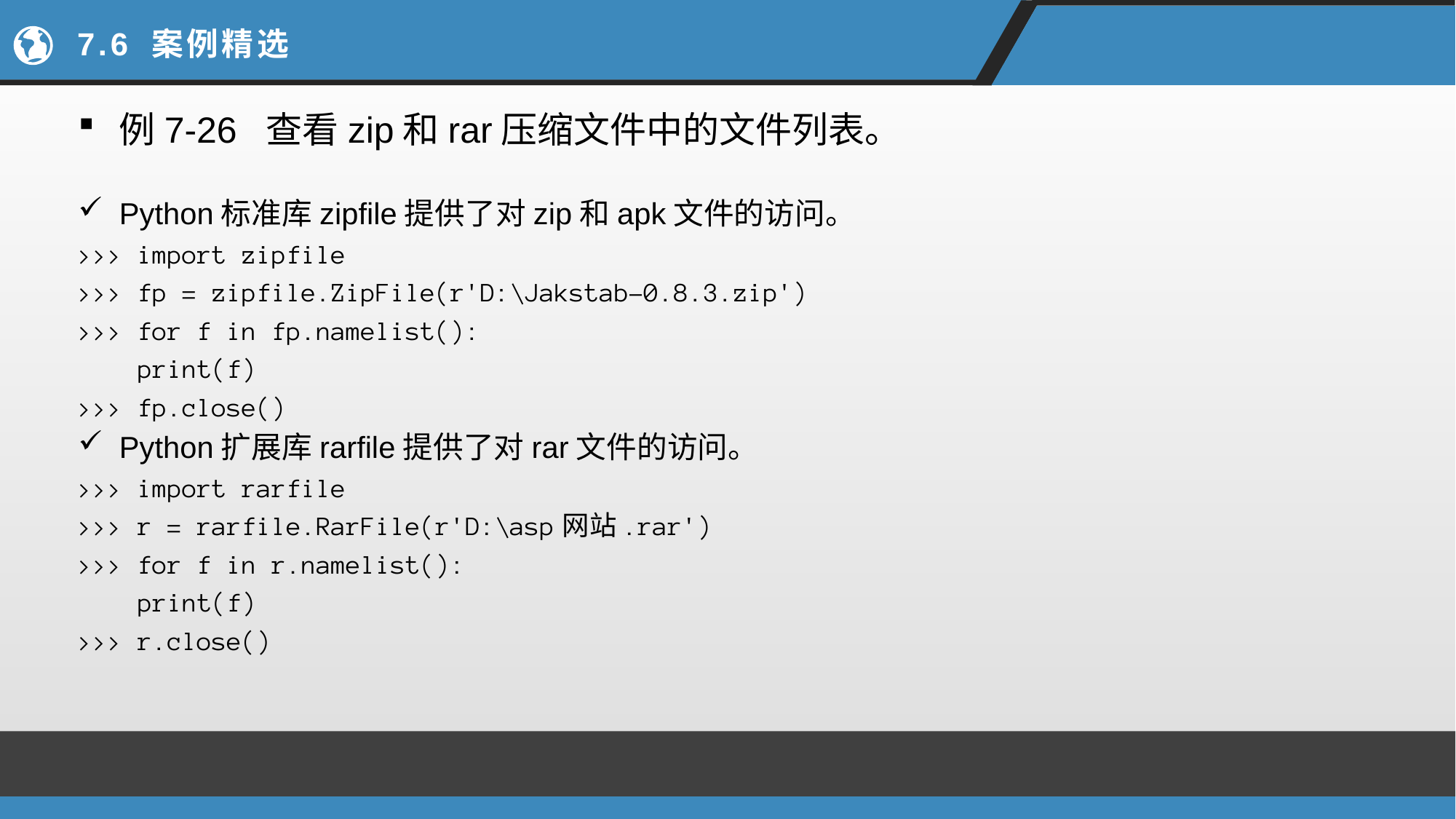

# 7.6 案例精选

例7-26  查看zip和rar压缩文件中的文件列表。

Python标准库zipfile提供了对zip和apk文件的访问。
>>> import zipfile
>>> fp = zipfile.ZipFile(r'D:\Jakstab-0.8.3.zip')
>>> for f in fp.namelist():
    print(f)
>>> fp.close()
Python扩展库rarfile提供了对rar文件的访问。
>>> import rarfile
>>> r = rarfile.RarFile(r'D:\asp网站.rar')
>>> for f in r.namelist():
    print(f)
>>> r.close()